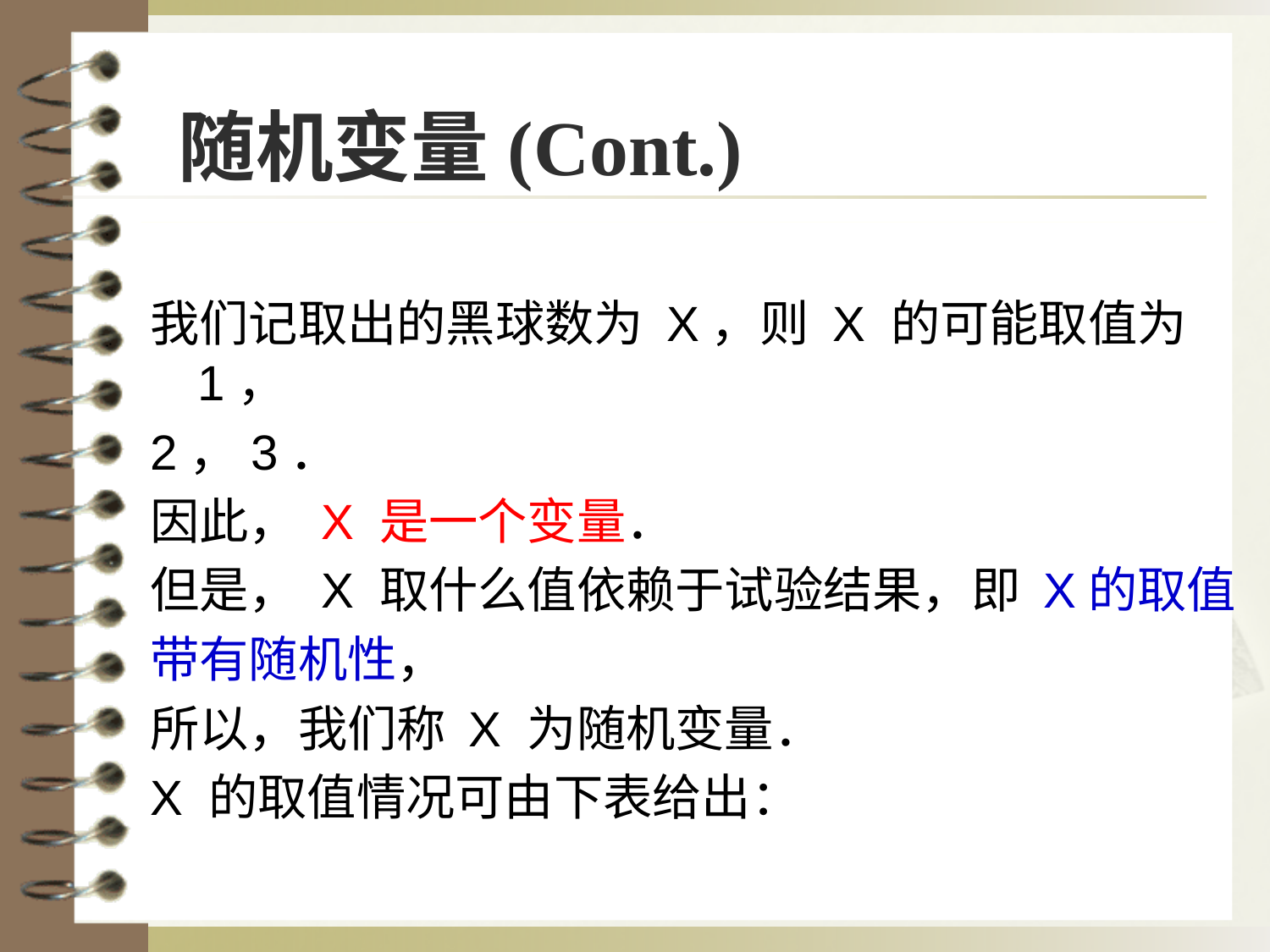

随机变量(Cont.)
我们记取出的黑球数为 X，则 X 的可能取值为1，
2，3．
因此， X 是一个变量．
但是， X 取什么值依赖于试验结果，即 X的取值
带有随机性，
所以，我们称 X 为随机变量．
X 的取值情况可由下表给出：